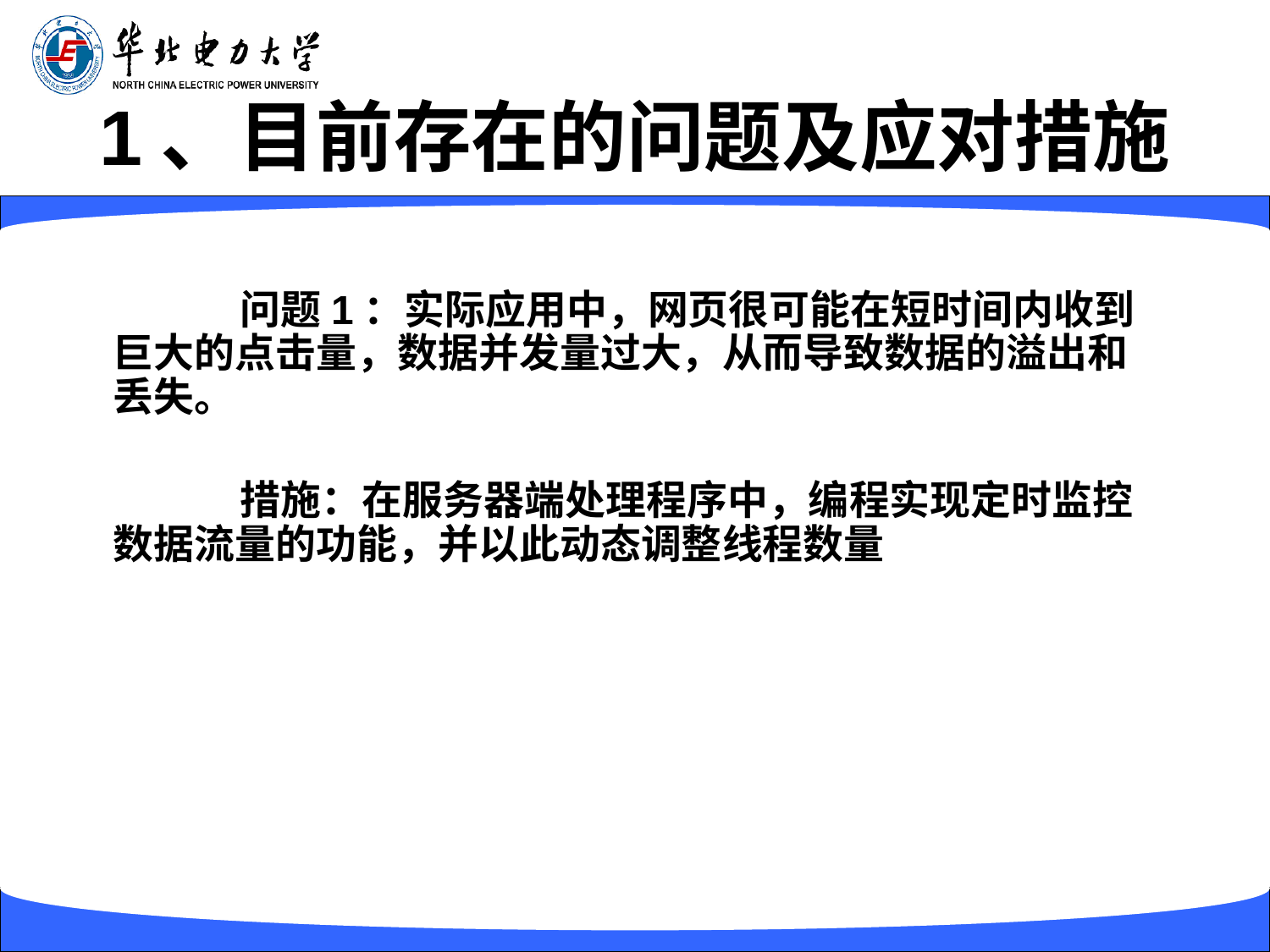

# 1、目前存在的问题及应对措施

	问题1：实际应用中，网页很可能在短时间内收到巨大的点击量，数据并发量过大，从而导致数据的溢出和丢失。

     	措施：在服务器端处理程序中，编程实现定时监控数据流量的功能，并以此动态调整线程数量
14